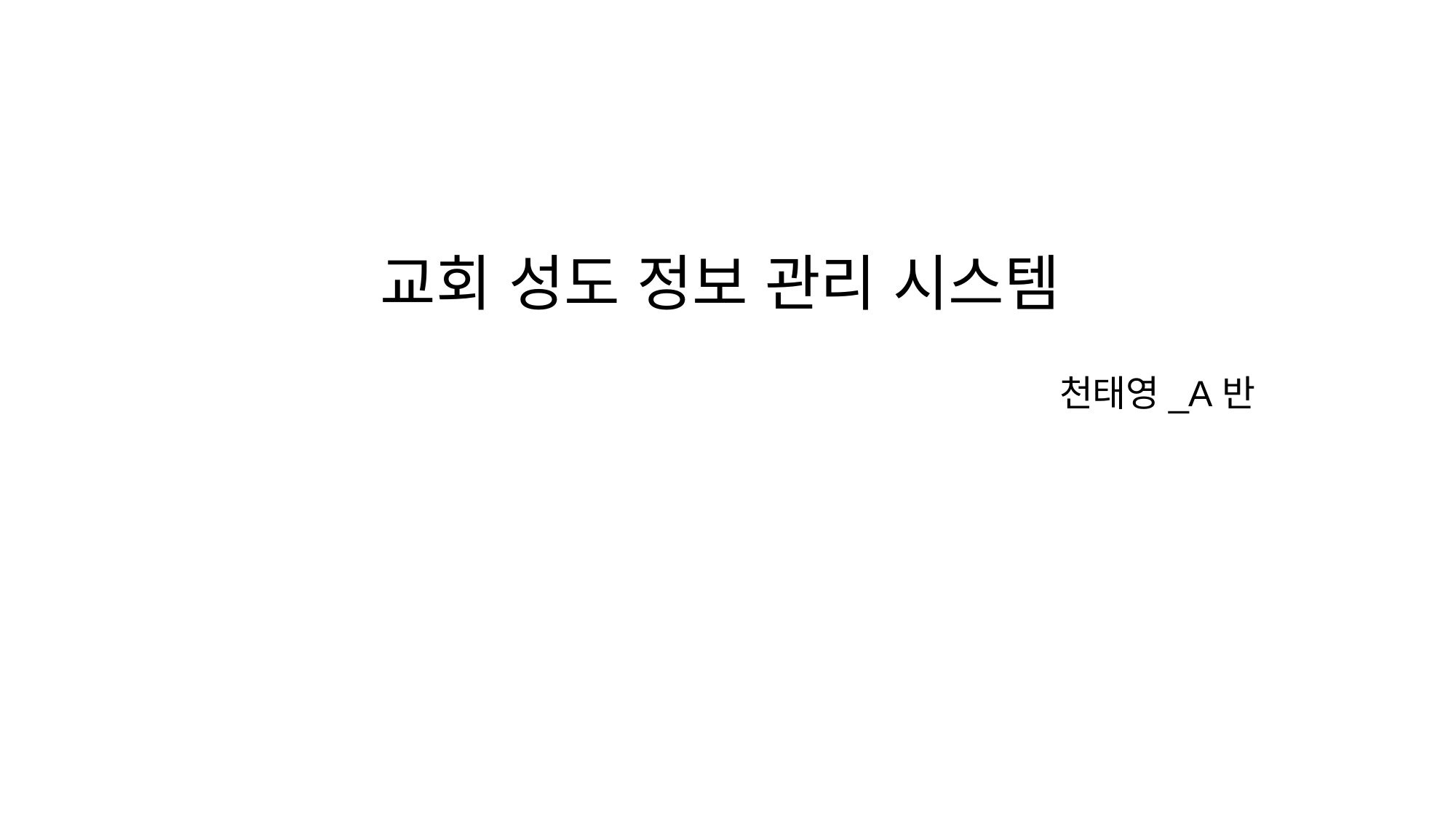

# 교회 성도 정보 관리 시스템
천태영_A반